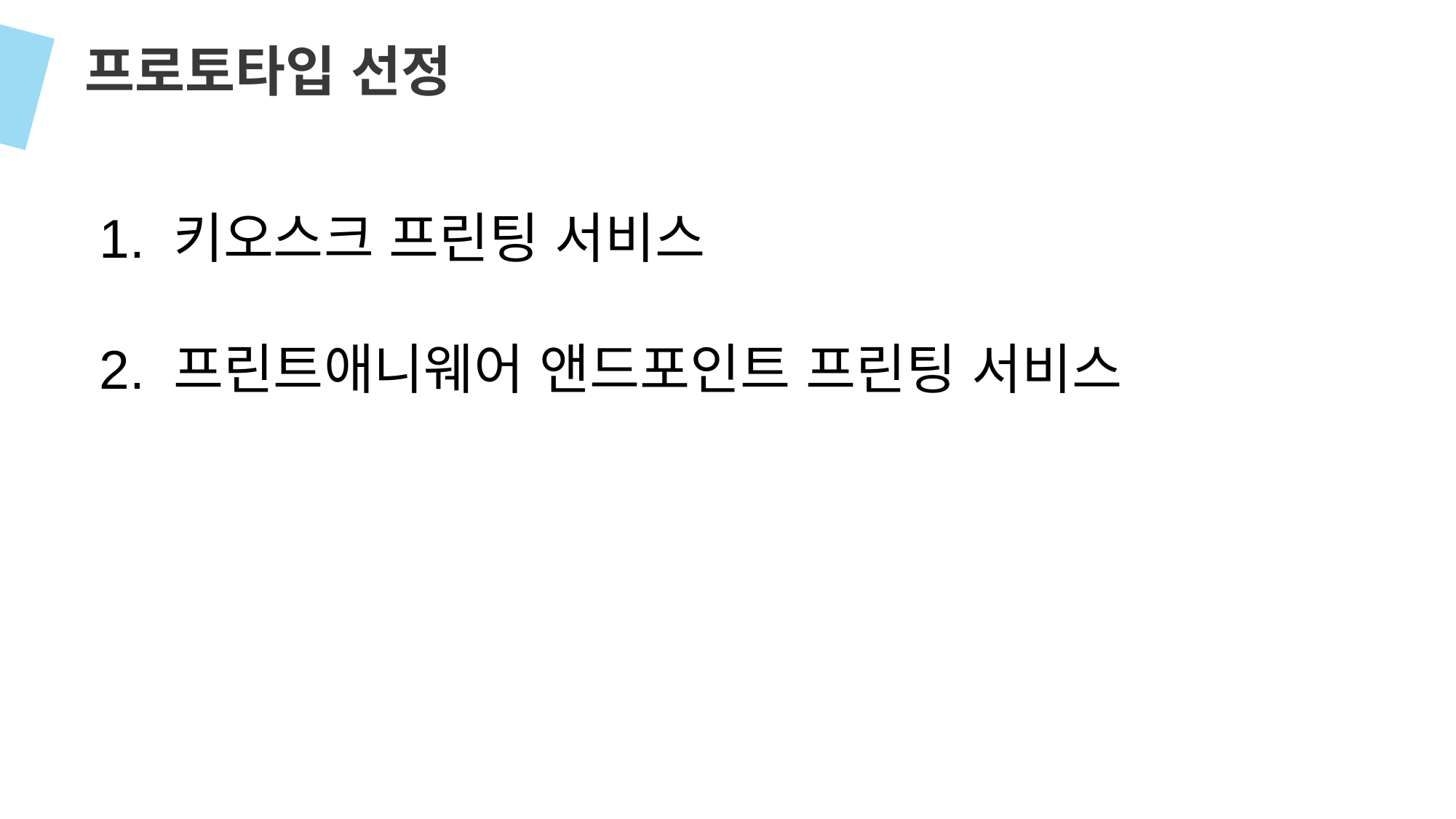

프로토타입 선정
1. 키오스크 프린팅 서비스

2. 프린트애니웨어 앤드포인트 프린팅 서비스